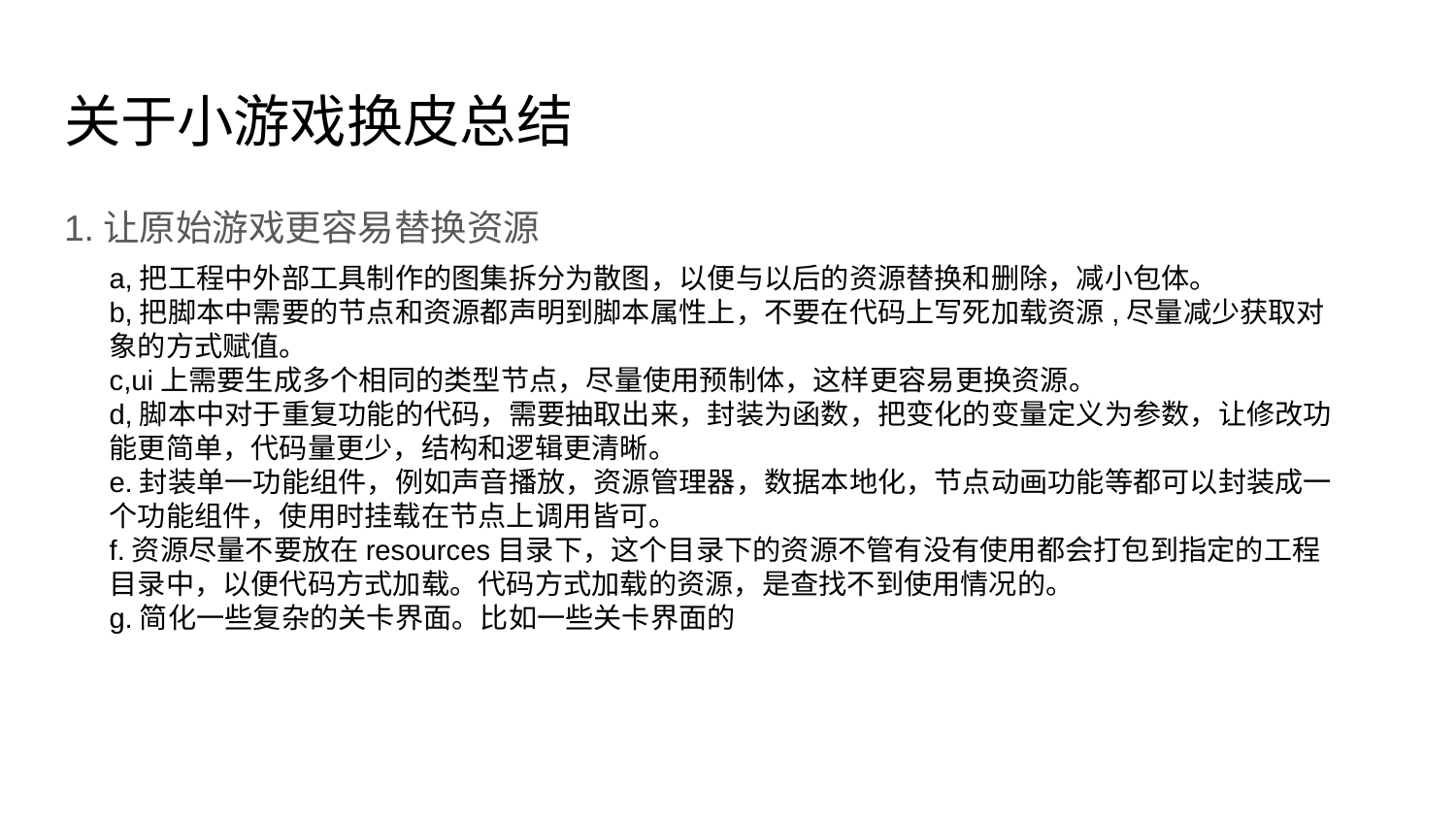

# 关于小游戏换皮总结
1.让原始游戏更容易替换资源

a,把工程中外部工具制作的图集拆分为散图，以便与以后的资源替换和删除，减小包体。
b,把脚本中需要的节点和资源都声明到脚本属性上，不要在代码上写死加载资源,尽量减少获取对象的方式赋值。
c,ui上需要生成多个相同的类型节点，尽量使用预制体，这样更容易更换资源。
d,脚本中对于重复功能的代码，需要抽取出来，封装为函数，把变化的变量定义为参数，让修改功能更简单，代码量更少，结构和逻辑更清晰。
e.封装单一功能组件，例如声音播放，资源管理器，数据本地化，节点动画功能等都可以封装成一个功能组件，使用时挂载在节点上调用皆可。
f.资源尽量不要放在resources目录下，这个目录下的资源不管有没有使用都会打包到指定的工程目录中，以便代码方式加载。代码方式加载的资源，是查找不到使用情况的。
g.简化一些复杂的关卡界面。比如一些关卡界面的